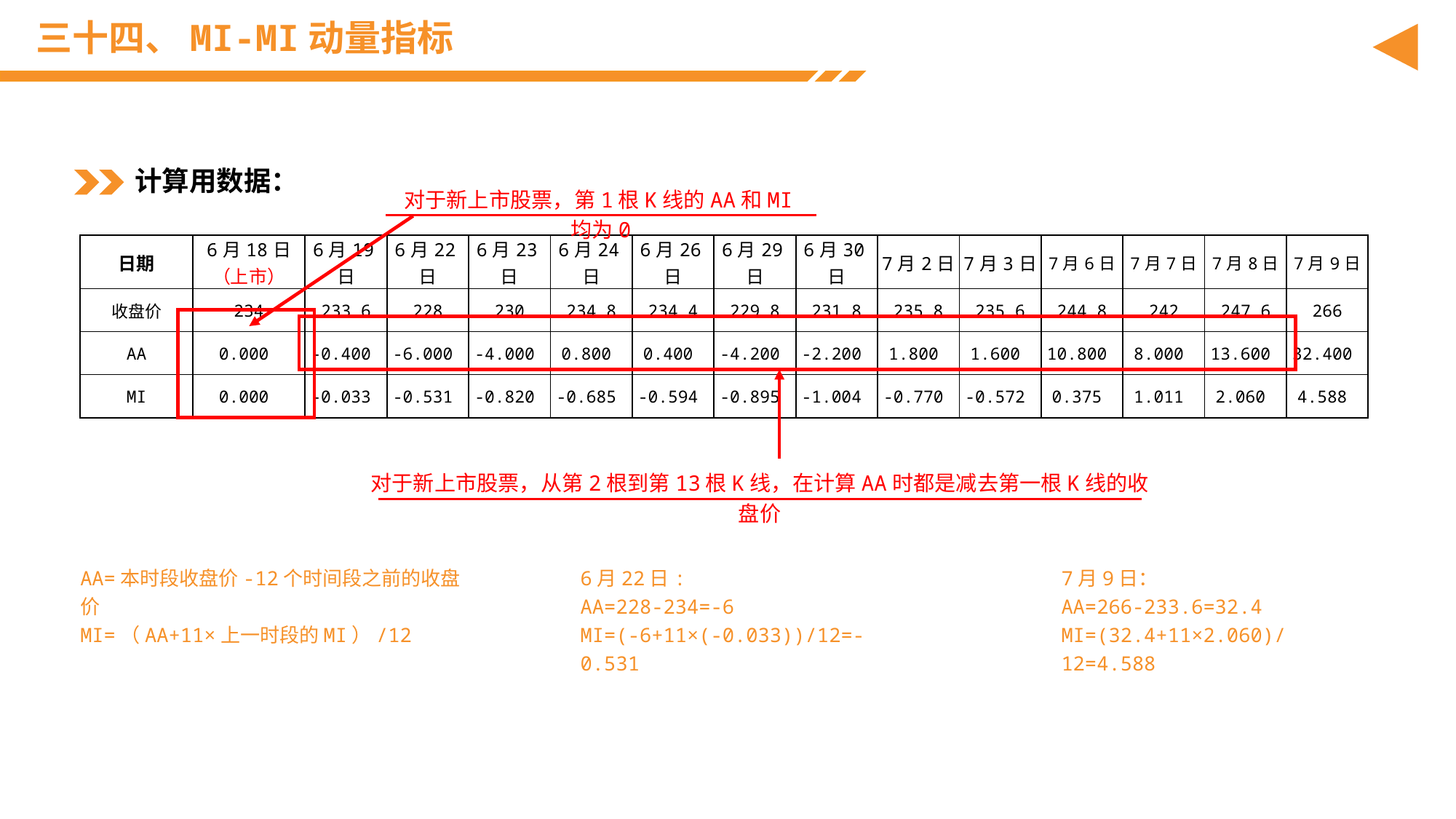

# 三十四、MI-MI动量指标

计算用数据：

对于新上市股票，第1根K线的AA和MI均为0
| 日期 | 6月18日 （上市） | 6月19日 | 6月22日 | 6月23日 | 6月24日 | 6月26日 | 6月29日 | 6月30日 | 7月2日 | 7月3日 | 7月6日 | 7月7日 | 7月8日 | 7月9日 |
| --- | --- | --- | --- | --- | --- | --- | --- | --- | --- | --- | --- | --- | --- | --- |
| 收盘价 | 234 | 233.6 | 228 | 230 | 234.8 | 234.4 | 229.8 | 231.8 | 235.8 | 235.6 | 244.8 | 242 | 247.6 | 266 |
| AA | 0.000 | -0.400 | -6.000 | -4.000 | 0.800 | 0.400 | -4.200 | -2.200 | 1.800 | 1.600 | 10.800 | 8.000 | 13.600 | 32.400 |
| MI | 0.000 | -0.033 | -0.531 | -0.820 | -0.685 | -0.594 | -0.895 | -1.004 | -0.770 | -0.572 | 0.375 | 1.011 | 2.060 | 4.588 |

对于新上市股票，从第2根到第13根K线，在计算AA时都是减去第一根K线的收盘价
AA=本时段收盘价-12个时间段之前的收盘价
MI=（AA+11×上一时段的MI）/12
6月22日:
AA=228-234=-6
MI=(-6+11×(-0.033))/12=-0.531
7月9日：
AA=266-233.6=32.4
MI=(32.4+11×2.060)/12=4.588